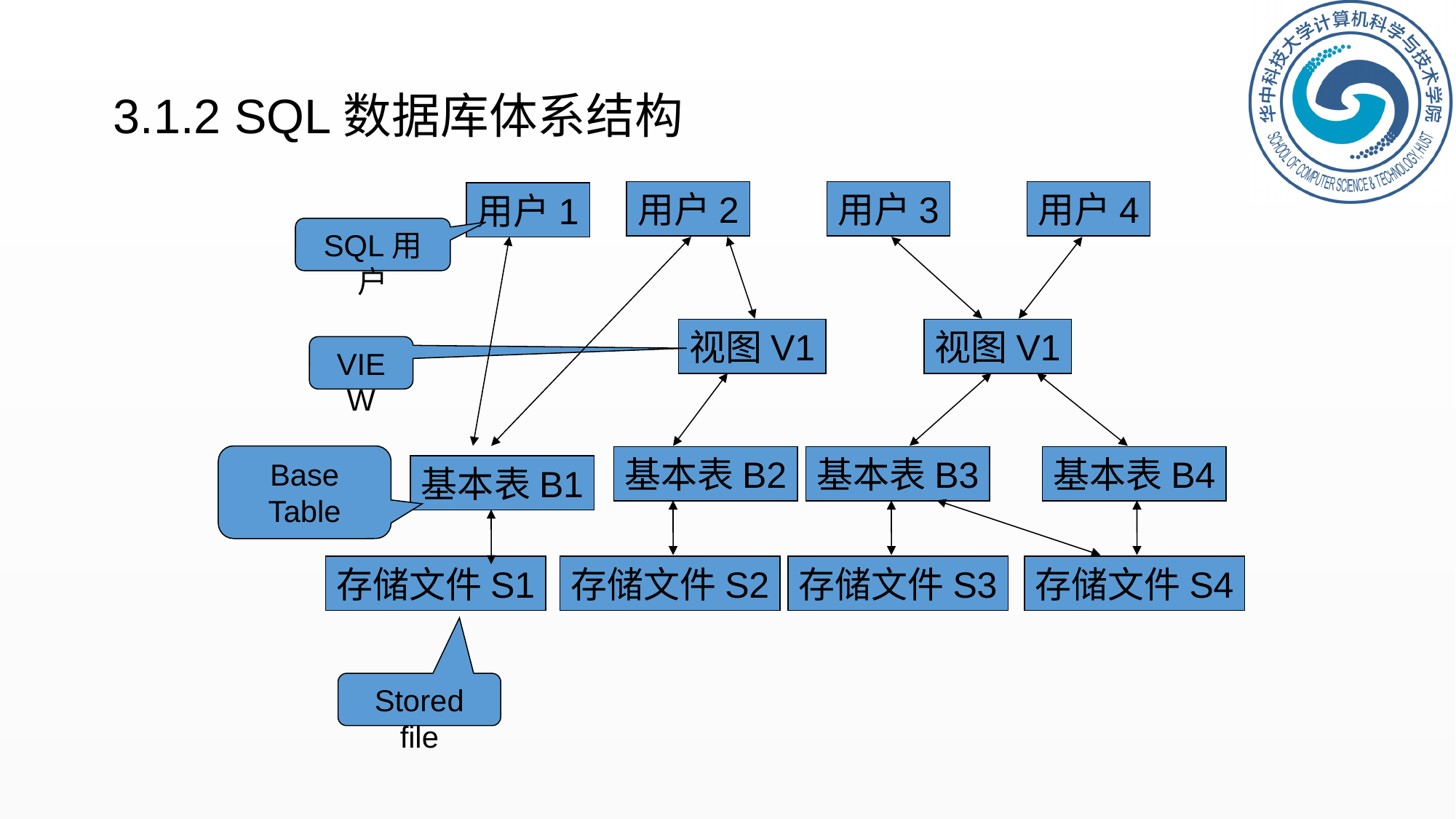

# 3.1.2 SQL数据库体系结构
用户2
用户3
用户4
用户1
SQL用户

视图V1
视图V1
VIEW

Base Table
基本表B2
基本表B3
基本表B4
基本表B1

存储文件S1
存储文件S2
存储文件S3
存储文件S4
Stored file